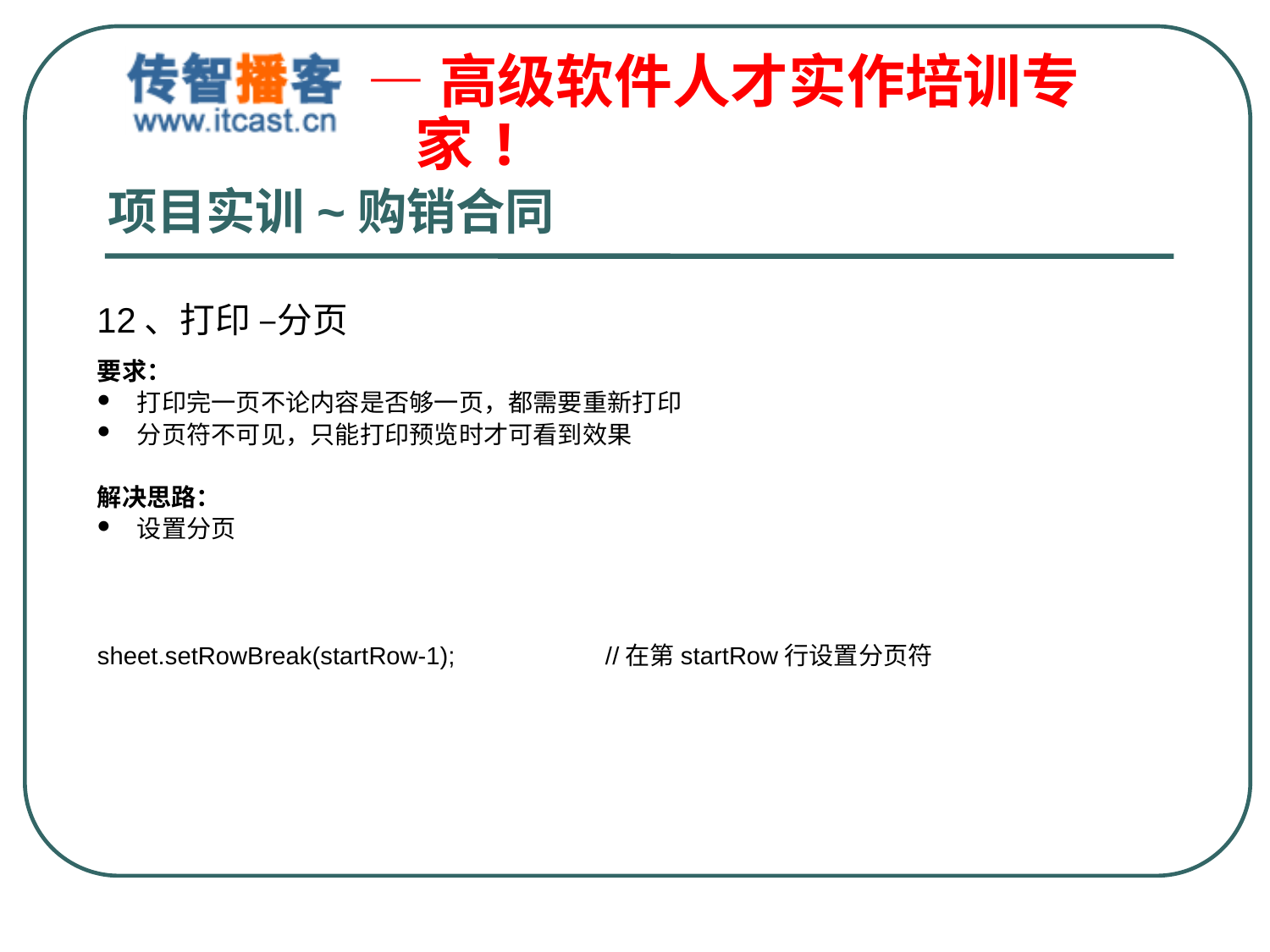

# 项目实训~购销合同
12、打印 –分页
要求：
打印完一页不论内容是否够一页，都需要重新打印
分页符不可见，只能打印预览时才可看到效果

解决思路：
设置分页

sheet.setRowBreak(startRow-1);		//在第startRow行设置分页符